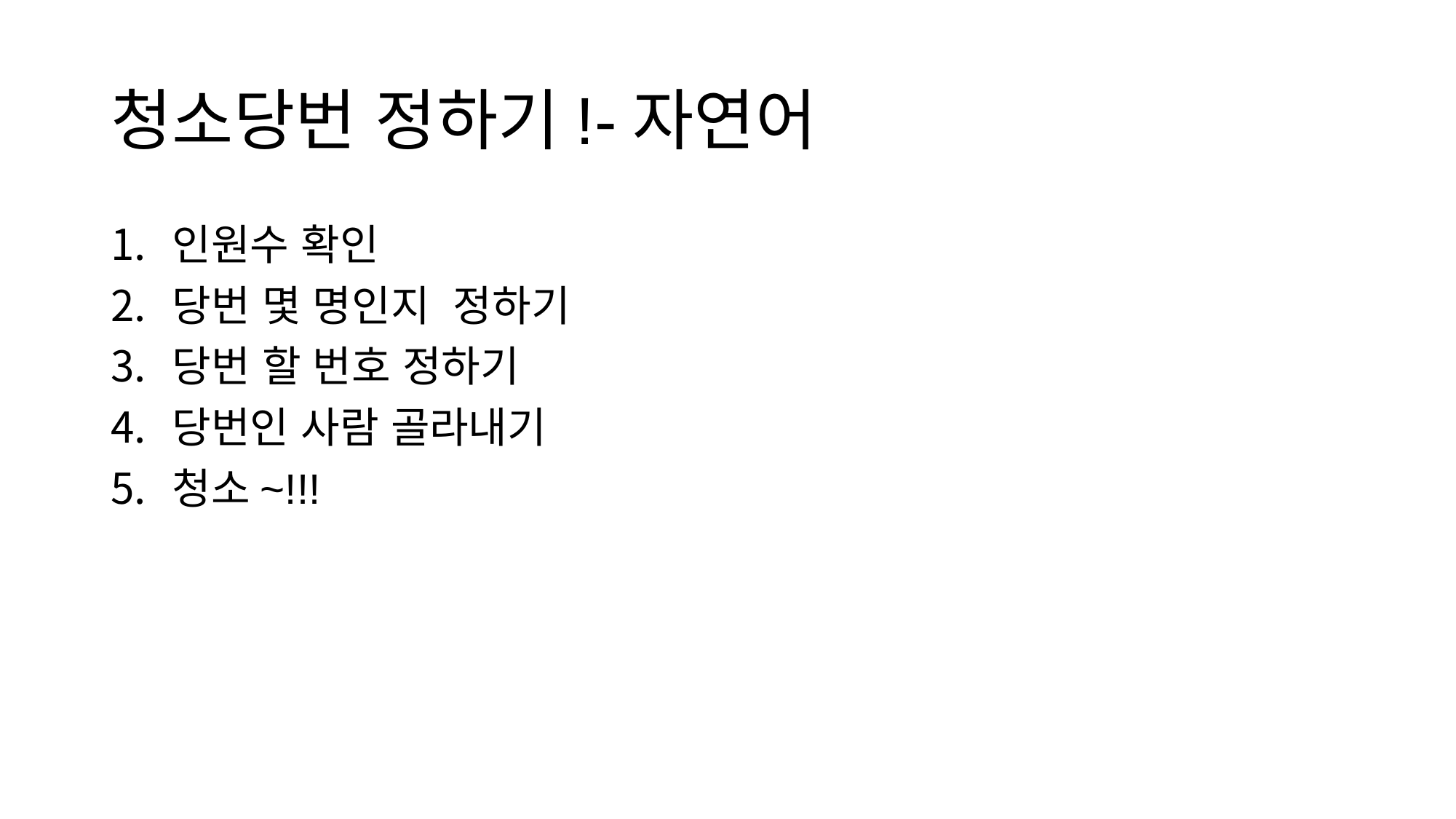

# 청소당번 정하기!-자연어
인원수 확인
당번 몇 명인지  정하기
당번 할 번호 정하기
당번인 사람 골라내기
청소~!!!